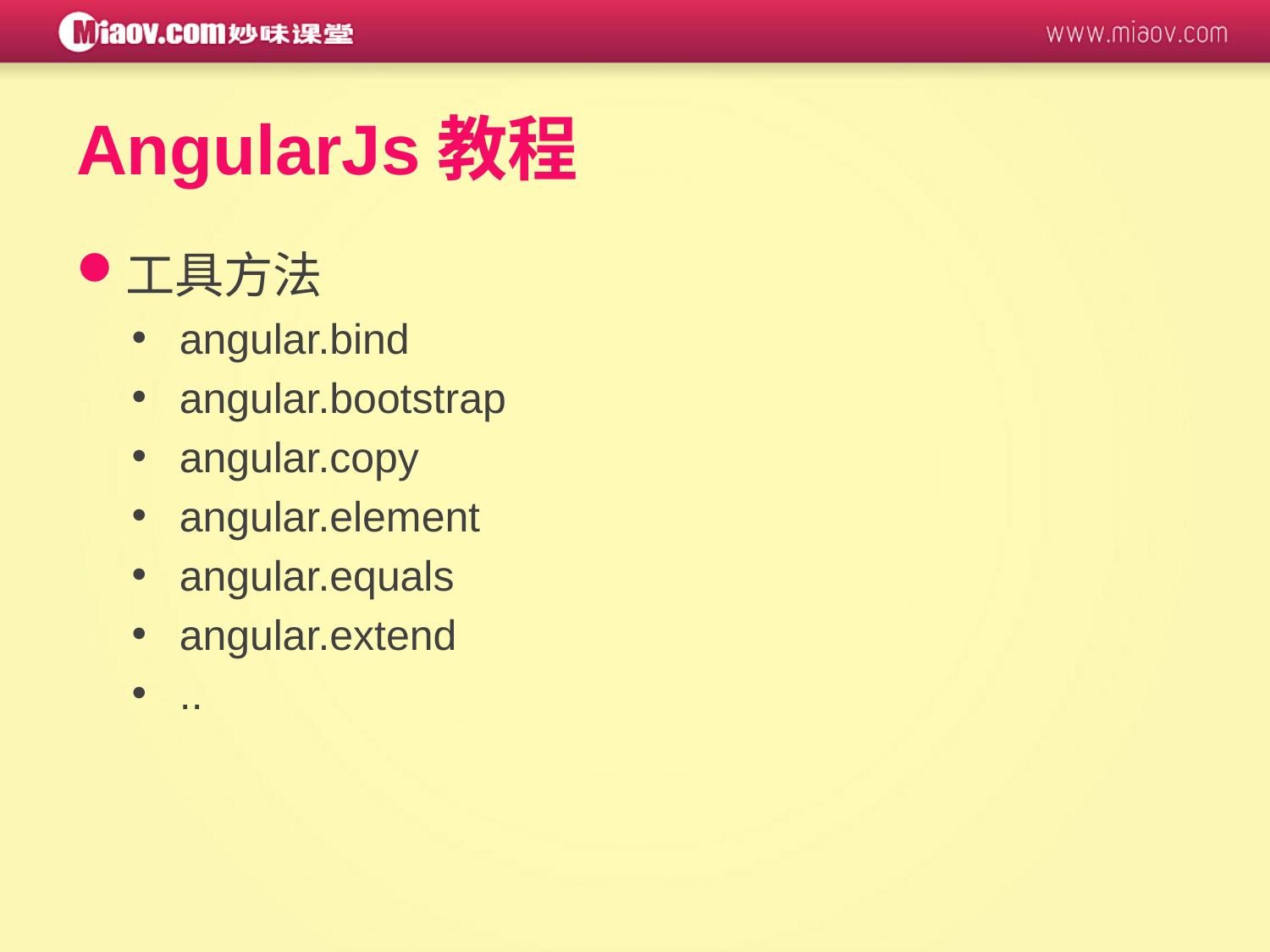

# AngularJs教程
工具方法
angular.bind
angular.bootstrap
angular.copy
angular.element
angular.equals
angular.extend
..